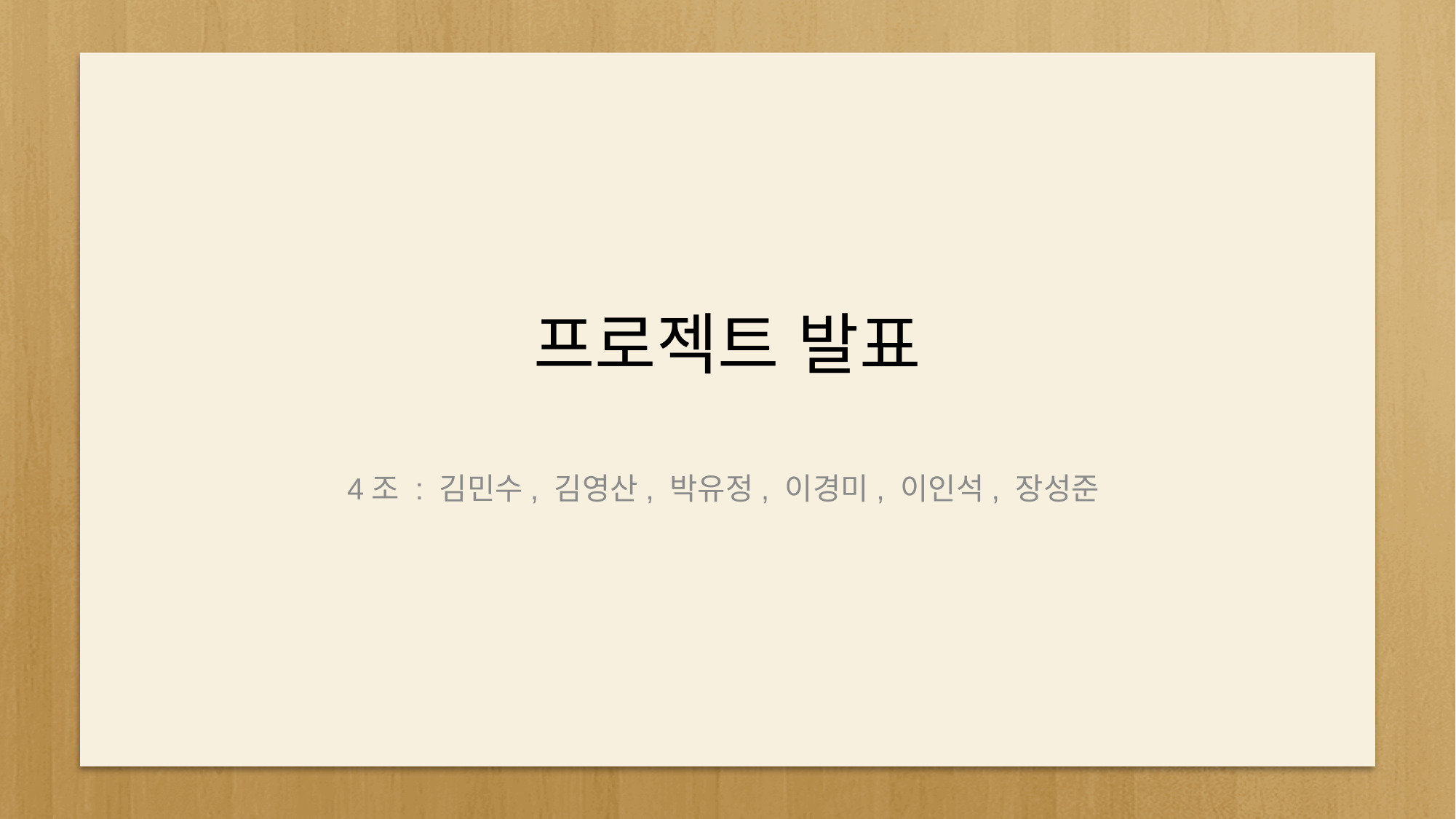

# 프로젝트 발표
4조 : 김민수, 김영산, 박유정, 이경미, 이인석, 장성준